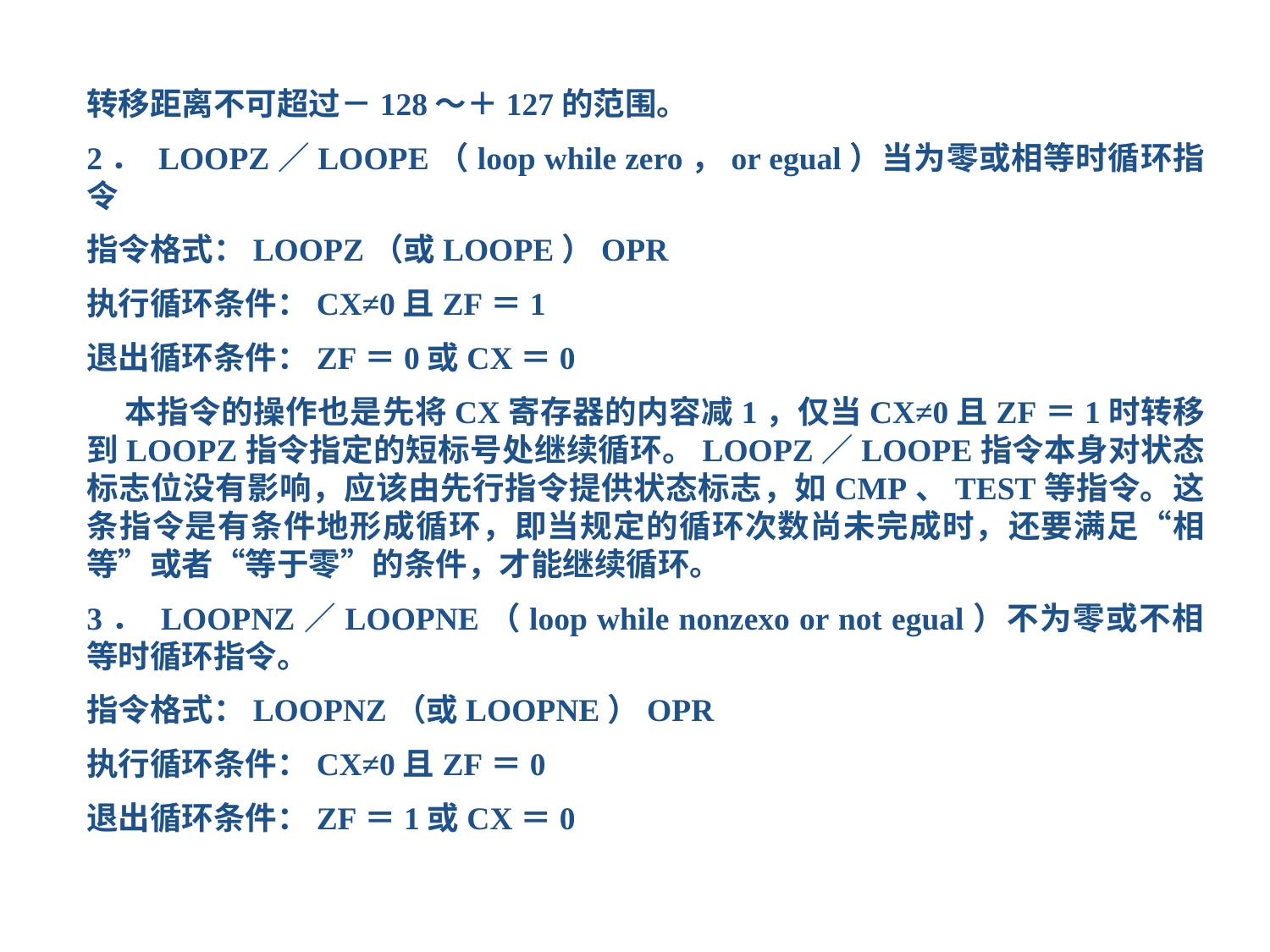

转移距离不可超过－128～＋127的范围。
2． LOOPZ／LOOPE（loop while zero，or egual）当为零或相等时循环指令
指令格式：LOOPZ（或LOOPE）OPR
执行循环条件：CX≠0且ZF＝1
退出循环条件：ZF＝0或CX＝0
    本指令的操作也是先将CX寄存器的内容减1，仅当CX≠0且ZF＝1时转移到LOOPZ指令指定的短标号处继续循环。LOOPZ／LOOPE指令本身对状态标志位没有影响，应该由先行指令提供状态标志，如CMP、TEST等指令。这条指令是有条件地形成循环，即当规定的循环次数尚未完成时，还要满足“相等”或者“等于零”的条件，才能继续循环。
3． LOOPNZ／LOOPNE（loop while nonzexo or not egual）不为零或不相等时循环指令。
指令格式：LOOPNZ（或LOOPNE）OPR
执行循环条件：CX≠0且ZF＝0
退出循环条件：ZF＝1或CX＝0